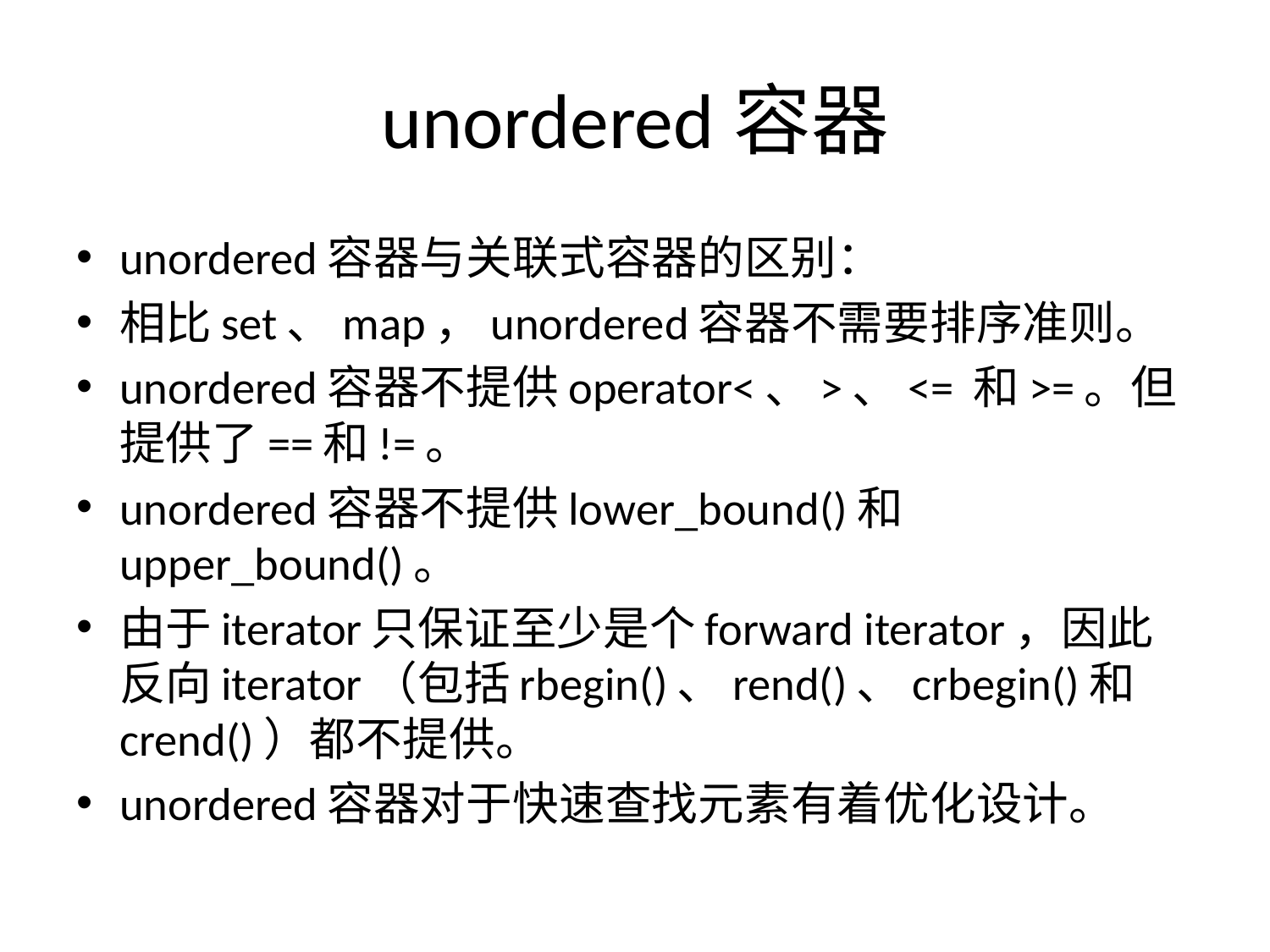

# unordered容器
unordered容器与关联式容器的区别：
相比set、map，unordered容器不需要排序准则。
unordered容器不提供operator<、>、<= 和>=。但提供了==和!=。
unordered容器不提供lower_bound()和upper_bound()。
由于iterator只保证至少是个forward iterator，因此反向iterator（包括rbegin()、rend()、crbegin()和crend()）都不提供。
unordered容器对于快速查找元素有着优化设计。